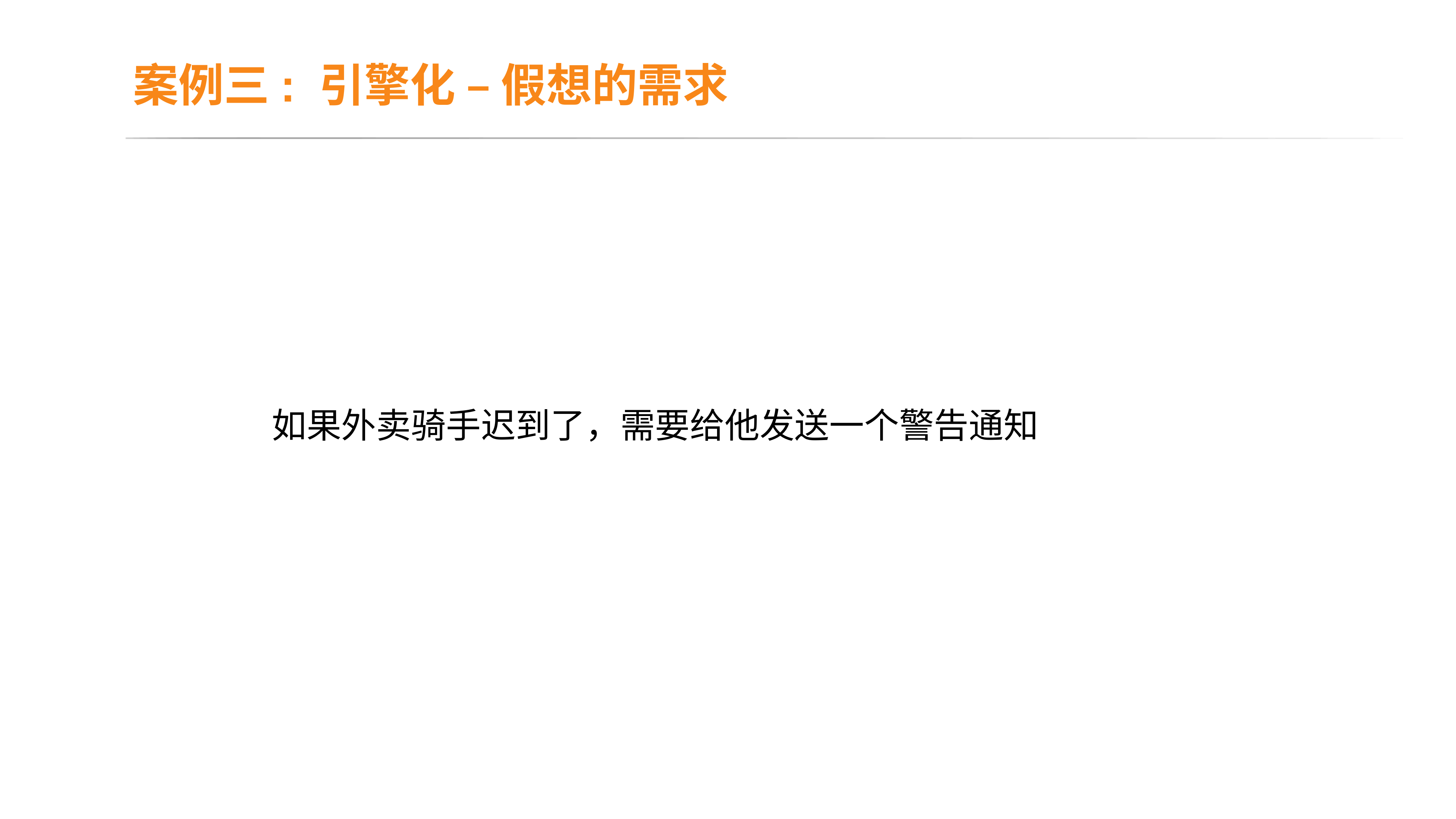

# 案例三: 引擎化 – 假想的需求

如果外卖骑手迟到了，需要给他发送一个警告通知